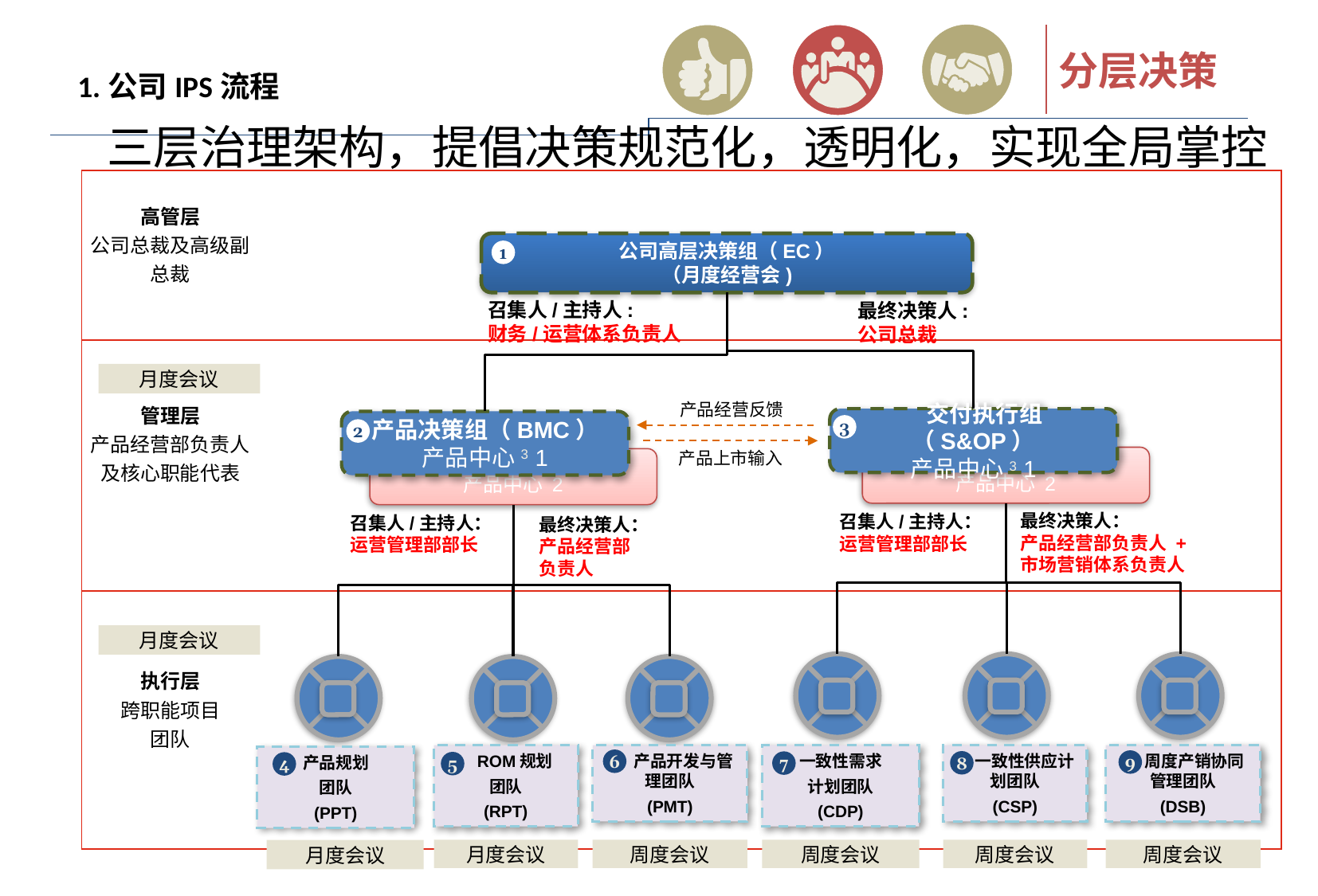

分层决策
1.公司IPS流程
# 三层治理架构，提倡决策规范化，透明化，实现全局掌控
| 高管层 公司总裁及高级副总裁 |  |  |  |  |
| --- | --- | --- | --- | --- |
| 管理层 产品经营部负责人 及核心职能代表 |  |  |  |  |
| 执行层 跨职能项目 团队 |  |  |  |  |
公司高层决策组（EC）
（月度经营会)
1
召集人/主持人:
财务/运营体系负责人
最终决策人:
公司总裁
月度会议
产品经营反馈
   交付执行组（S&OP）
产品中心3 1
产品决策组（BMC）
产品中心3 1
3
2
产品上市输入
产品中心 2
产品中心 2
最终决策人：
产品经营部负责人 +
市场营销体系负责人
召集人/主持人：
运营管理部部长
召集人/主持人：
运营管理部部长
最终决策人：
产品经营部
负责人
月度会议

    ROM规划
团队
(RPT)
      产品开发与管理团队
(PMT)
一致性需求
计划团队
(CDP)
    一致性供应计划团队
(CSP)
     周度产销协同管理团队
(DSB)
产品规划
团队
(PPT)
6
9
8
7
5
4
月度会议
周度会议
周度会议
周度会议
周度会议
月度会议
5
努比亚技术有限公司 • 产品开发与供应链管理提升项目
努比亚技术有限公司 • 产品开发与供应链管理提升项目